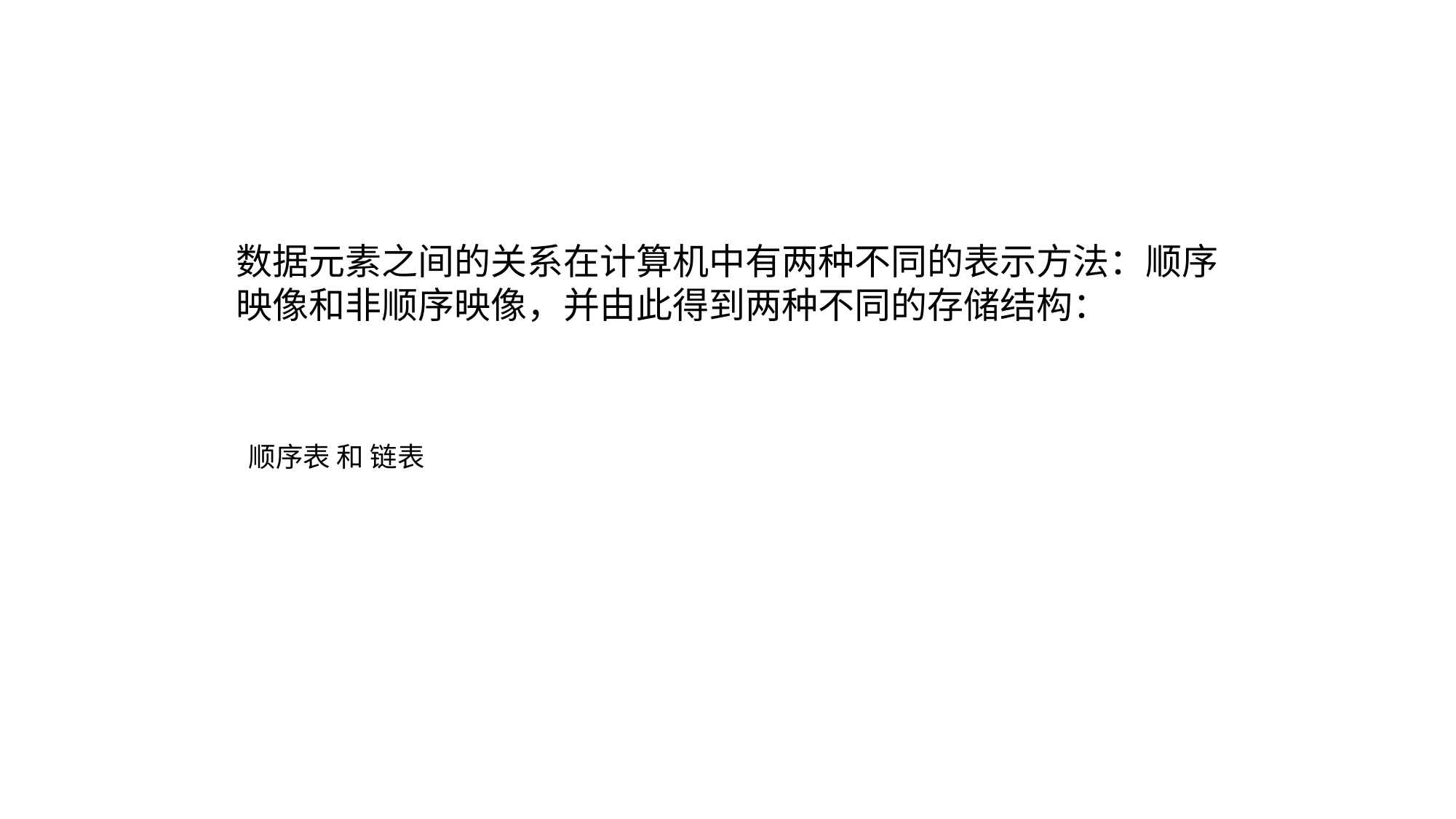

数据元素之间的关系在计算机中有两种不同的表示方法：顺序映像和非顺序映像，并由此得到两种不同的存储结构：
顺序表 和 链表